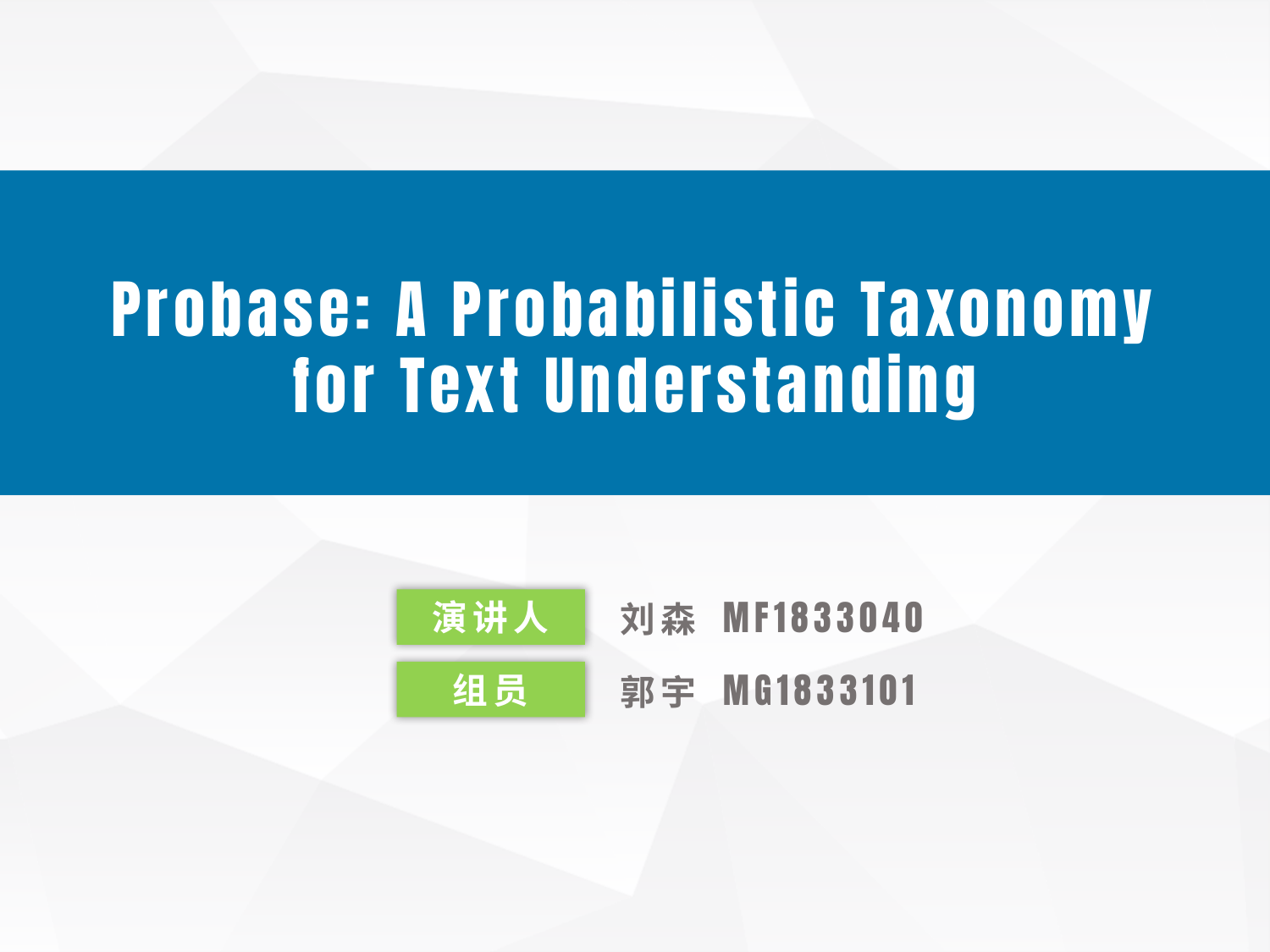

Probase: A Probabilistic Taxonomy for Text Understanding
演讲人
刘森 MF1833040
组员
郭宇 MG1833101